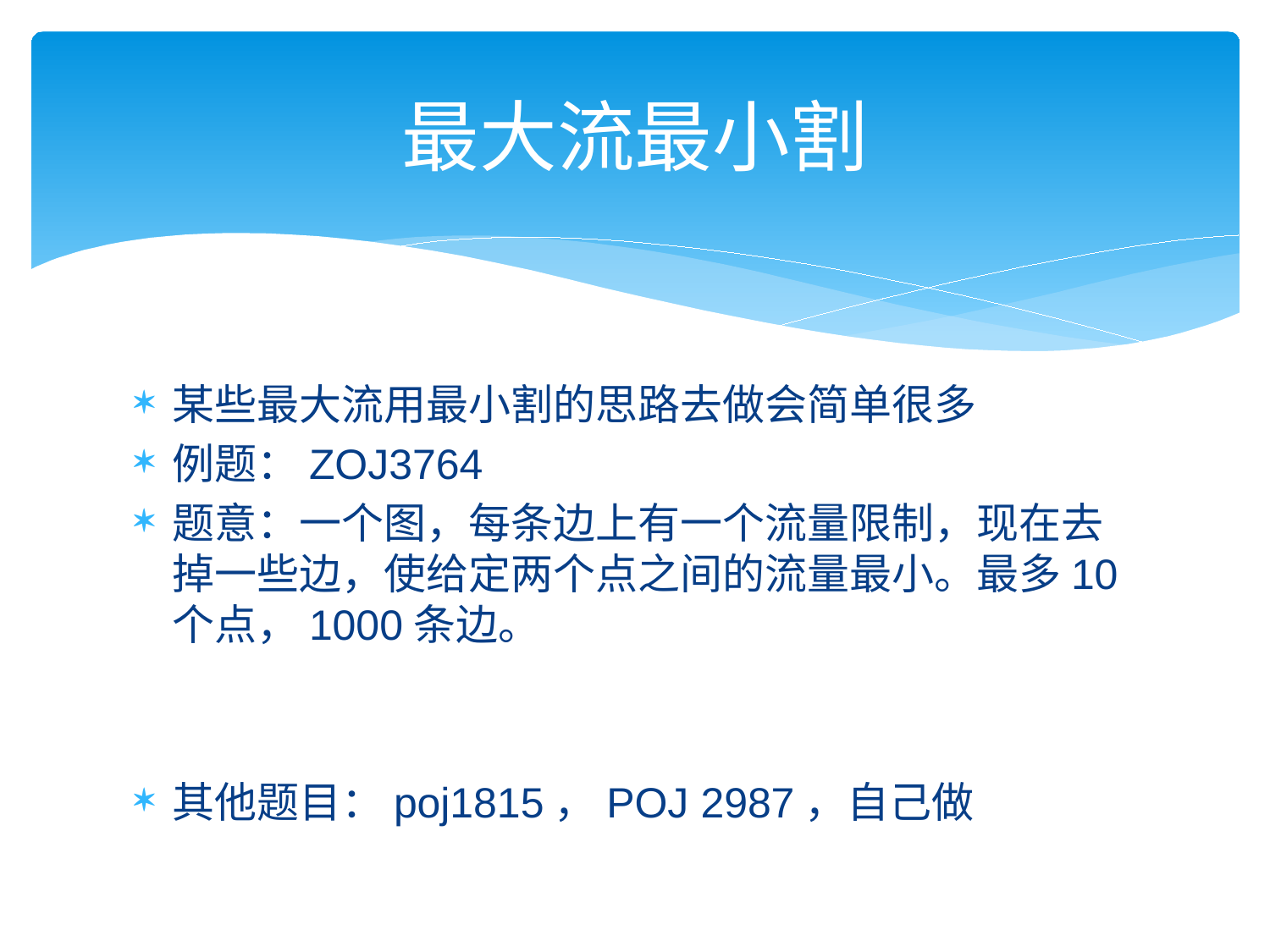

# 最大流最小割
某些最大流用最小割的思路去做会简单很多
例题：ZOJ3764
题意：一个图，每条边上有一个流量限制，现在去掉一些边，使给定两个点之间的流量最小。最多10个点，1000条边。

其他题目：poj1815，POJ 2987，自己做